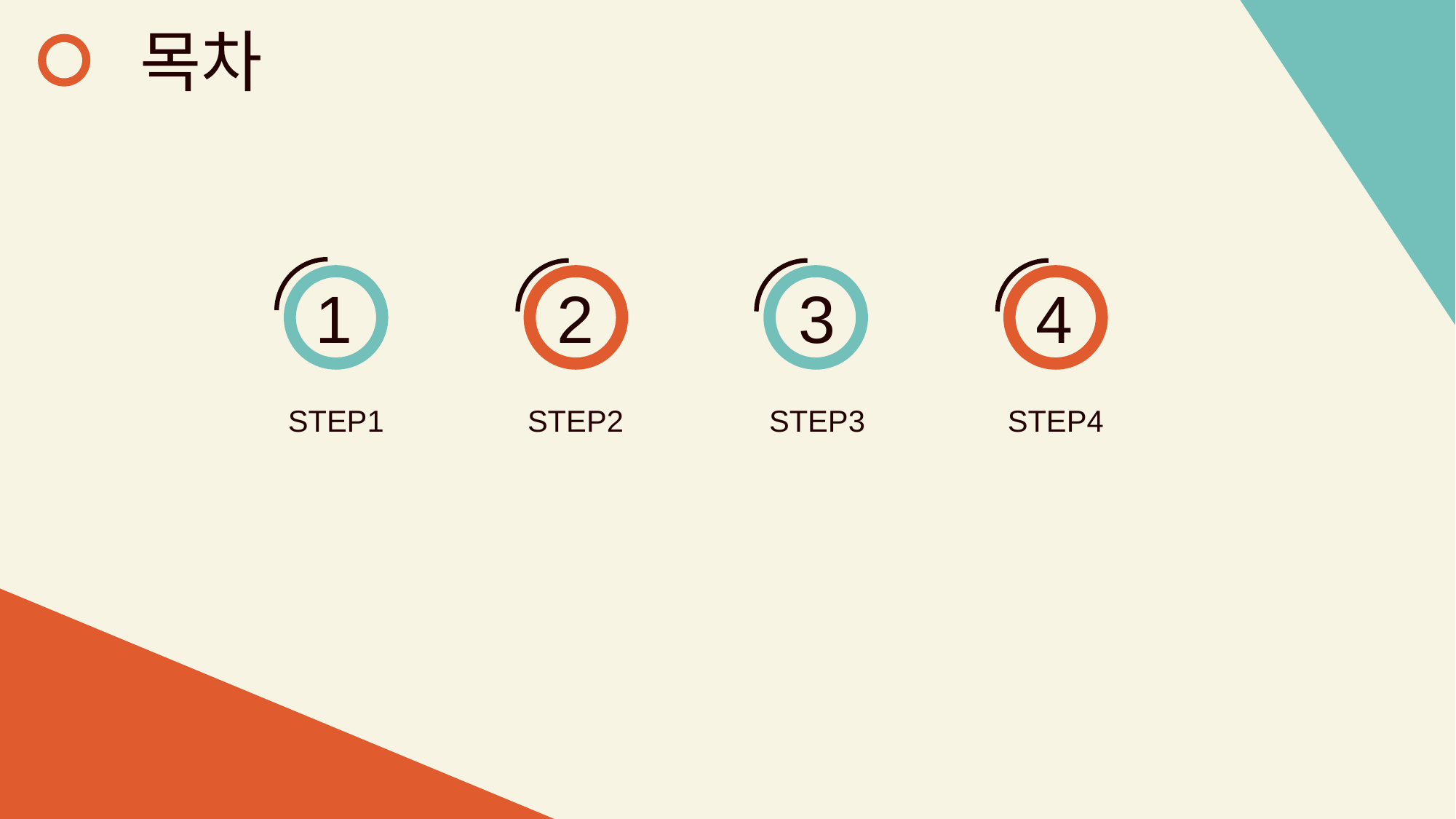

목차

1

2

3

4
STEP1
STEP2
STEP3
STEP4